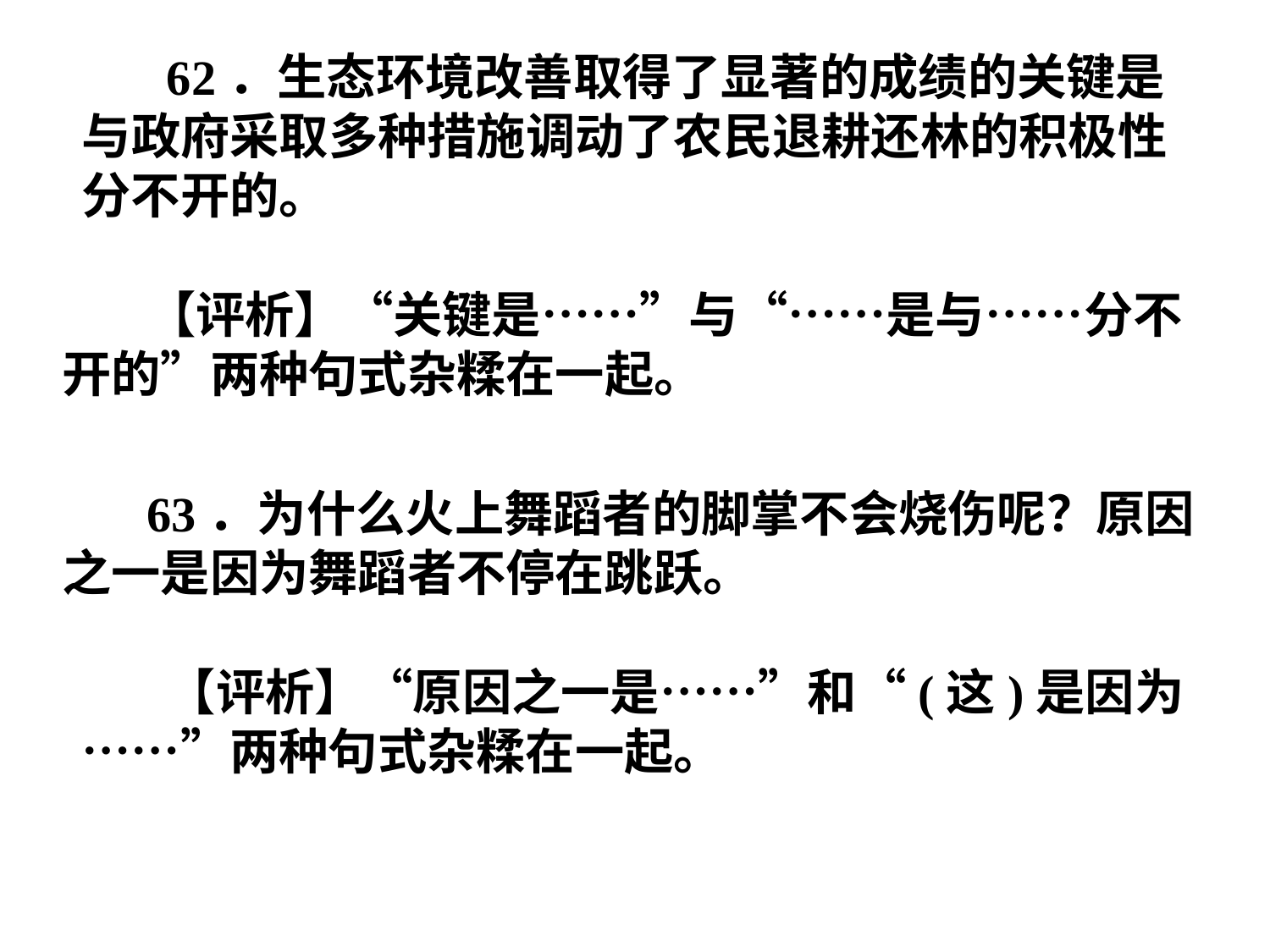

62．生态环境改善取得了显著的成绩的关键是与政府采取多种措施调动了农民退耕还林的积极性分不开的。
【评析】“关键是……”与“……是与……分不开的”两种句式杂糅在一起。
63．为什么火上舞蹈者的脚掌不会烧伤呢？原因之一是因为舞蹈者不停在跳跃。
【评析】“原因之一是……”和“(这)是因为……”两种句式杂糅在一起。